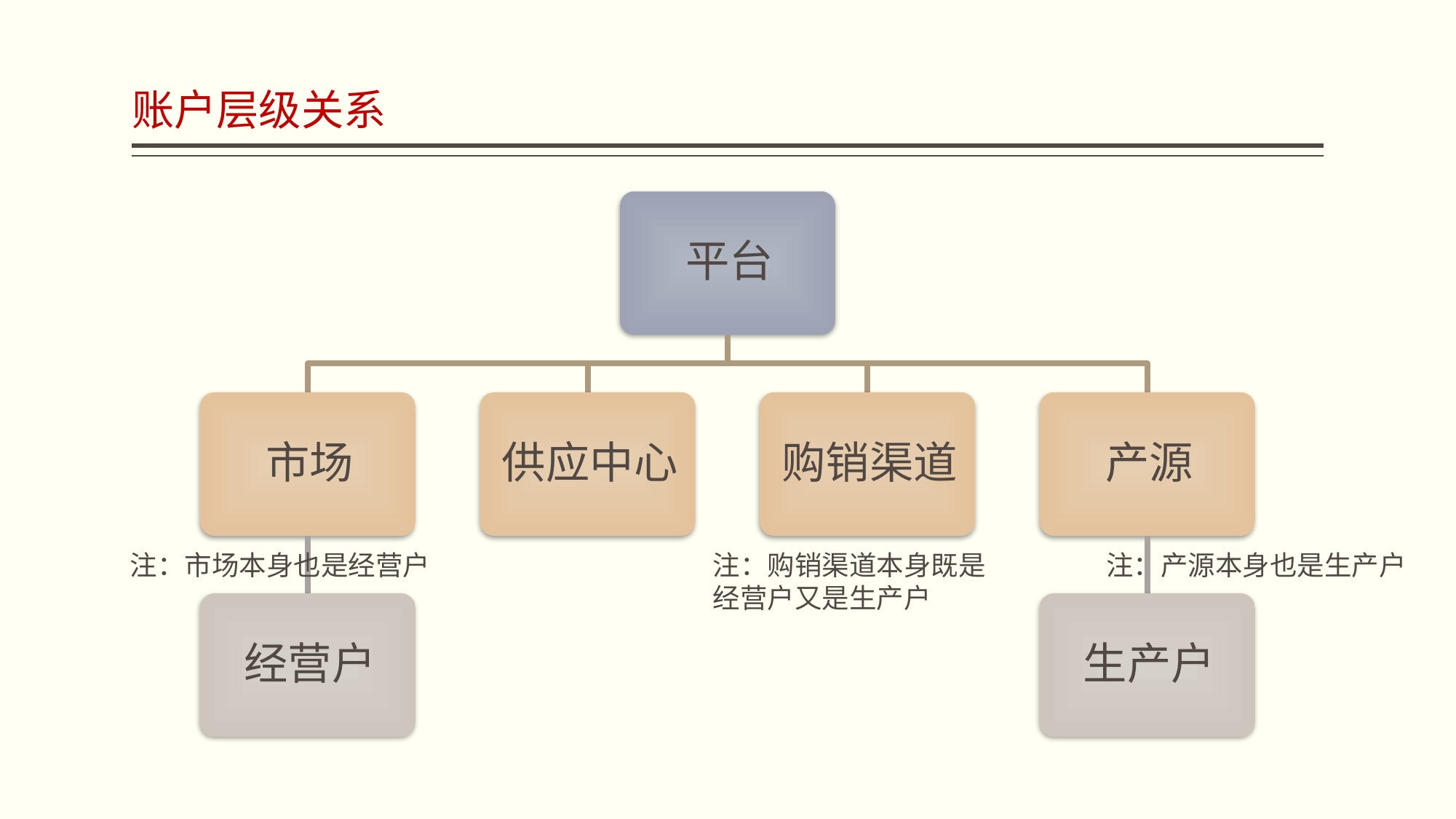

# 账户层级关系
平台
市场
经营户
供应中心
购销渠道
产源
生产户
注：市场本身也是经营户
注：购销渠道本身既是
经营户又是生产户
注：产源本身也是生产户